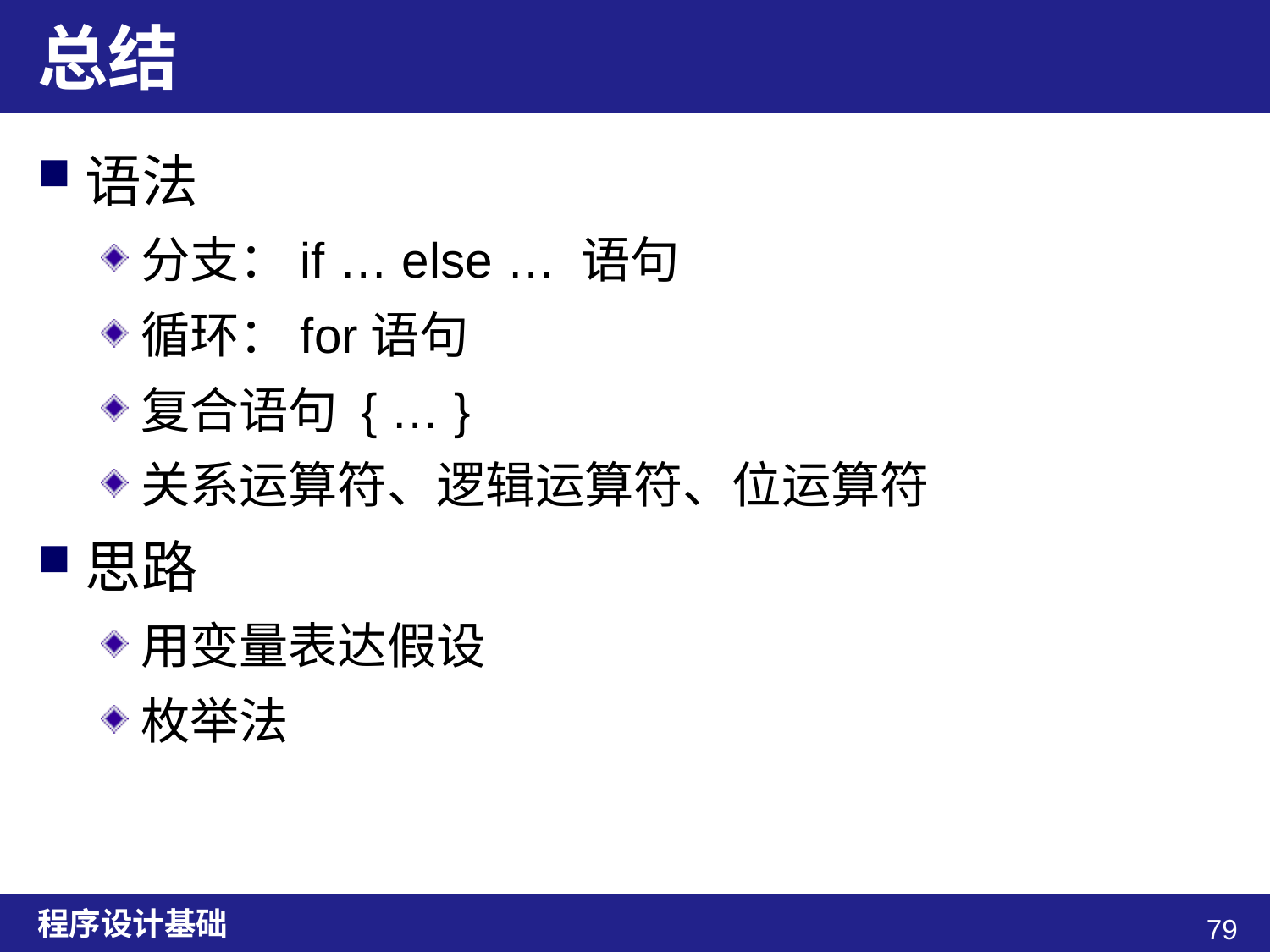

# 总结
语法
分支：if … else … 语句
循环：for语句
复合语句 { … }
关系运算符、逻辑运算符、位运算符
思路
用变量表达假设
枚举法